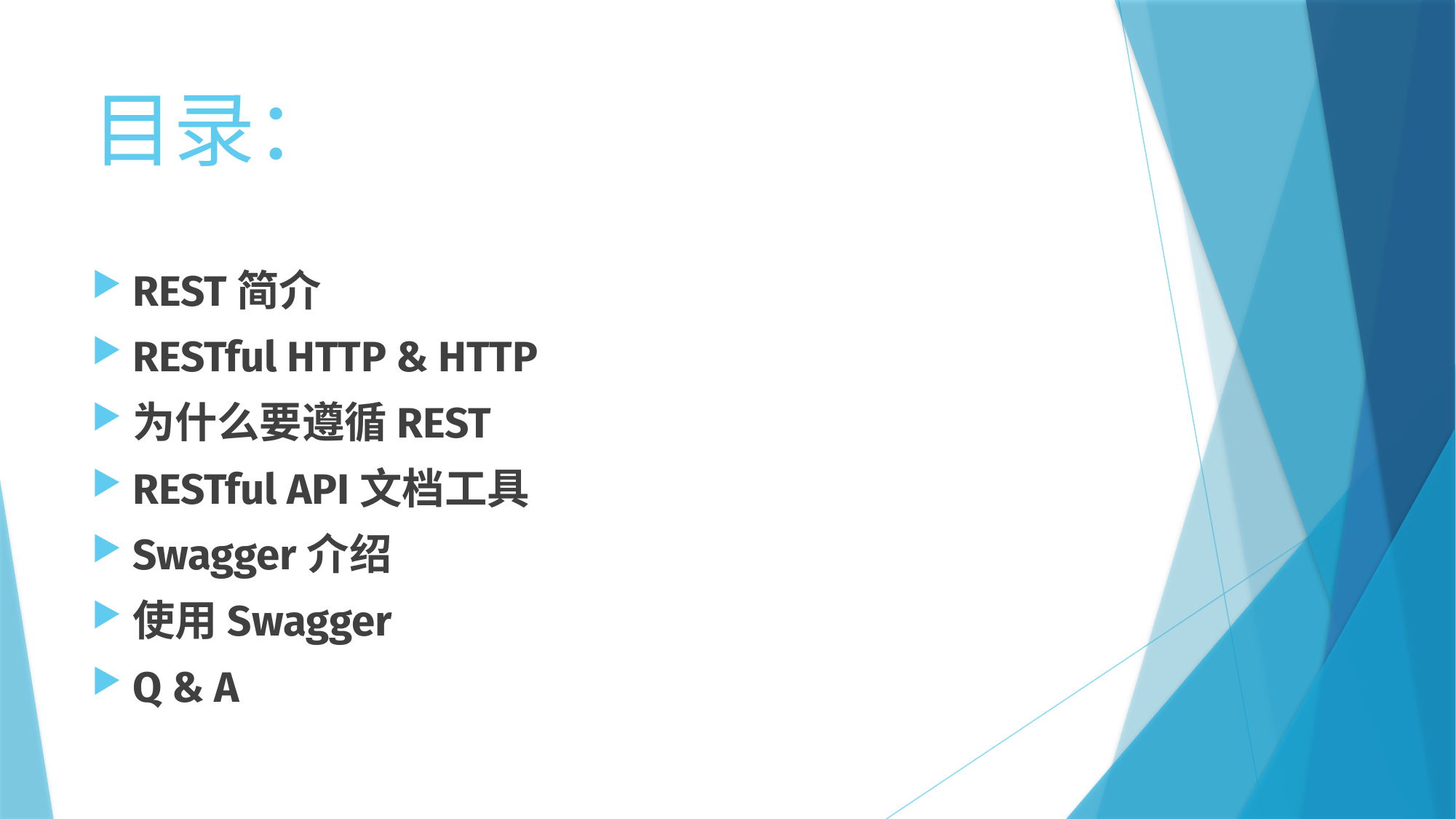

# 目录：
REST简介
RESTful HTTP & HTTP
为什么要遵循REST
RESTful API文档工具
Swagger介绍
使用Swagger
Q & A